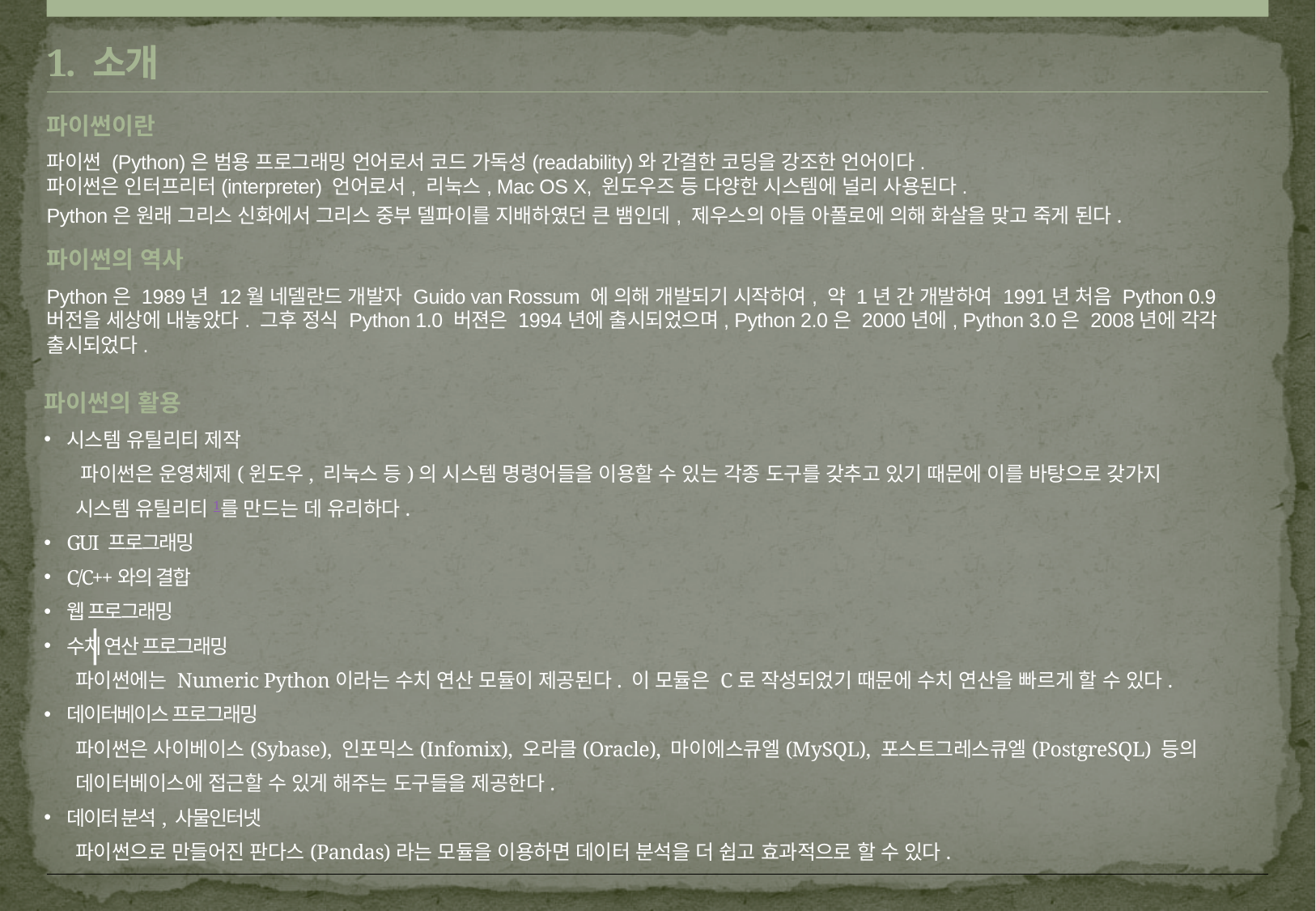

# 1. 소개
파이썬이란
파이썬 (Python)은 범용 프로그래밍 언어로서 코드 가독성(readability)와 간결한 코딩을 강조한 언어이다.
파이썬은 인터프리터(interpreter) 언어로서, 리눅스, Mac OS X, 윈도우즈 등 다양한 시스템에 널리 사용된다.
Python은 원래 그리스 신화에서 그리스 중부 델파이를 지배하였던 큰 뱀인데, 제우스의 아들 아폴로에 의해 화살을 맞고 죽게 된다.
.
파이썬의 역사
Python은 1989년 12월 네델란드 개발자 Guido van Rossum 에 의해 개발되기 시작하여, 약 1년 간 개발하여 1991년 처음 Python 0.9 버전을 세상에 내놓았다. 그후 정식 Python 1.0 버젼은 1994년에 출시되었으며, Python 2.0은 2000년에, Python 3.0은 2008년에 각각 출시되었다.

파이썬의 활용
시스템 유틸리티 제작
      파이썬은 운영체제(윈도우, 리눅스 등)의 시스템 명령어들을 이용할 수 있는 각종 도구를 갖추고 있기 때문에 이를 바탕으로 갖가지
     시스템 유틸리티1를 만드는 데 유리하다.
GUI 프로그래밍
C/C++와의 결합
웹 프로그래밍
수치 연산 프로그래밍
     파이썬에는 Numeric Python이라는 수치 연산 모듈이 제공된다. 이 모듈은 C로 작성되었기 때문에 수치 연산을 빠르게 할 수 있다.
데이터베이스 프로그래밍
     파이썬은 사이베이스(Sybase), 인포믹스(Infomix), 오라클(Oracle), 마이에스큐엘(MySQL), 포스트그레스큐엘(PostgreSQL) 등의
     데이터베이스에 접근할 수 있게 해주는 도구들을 제공한다.
데이터 분석, 사물인터넷
     파이썬으로 만들어진 판다스(Pandas)라는 모듈을 이용하면 데이터 분석을 더 쉽고 효과적으로 할 수 있다.